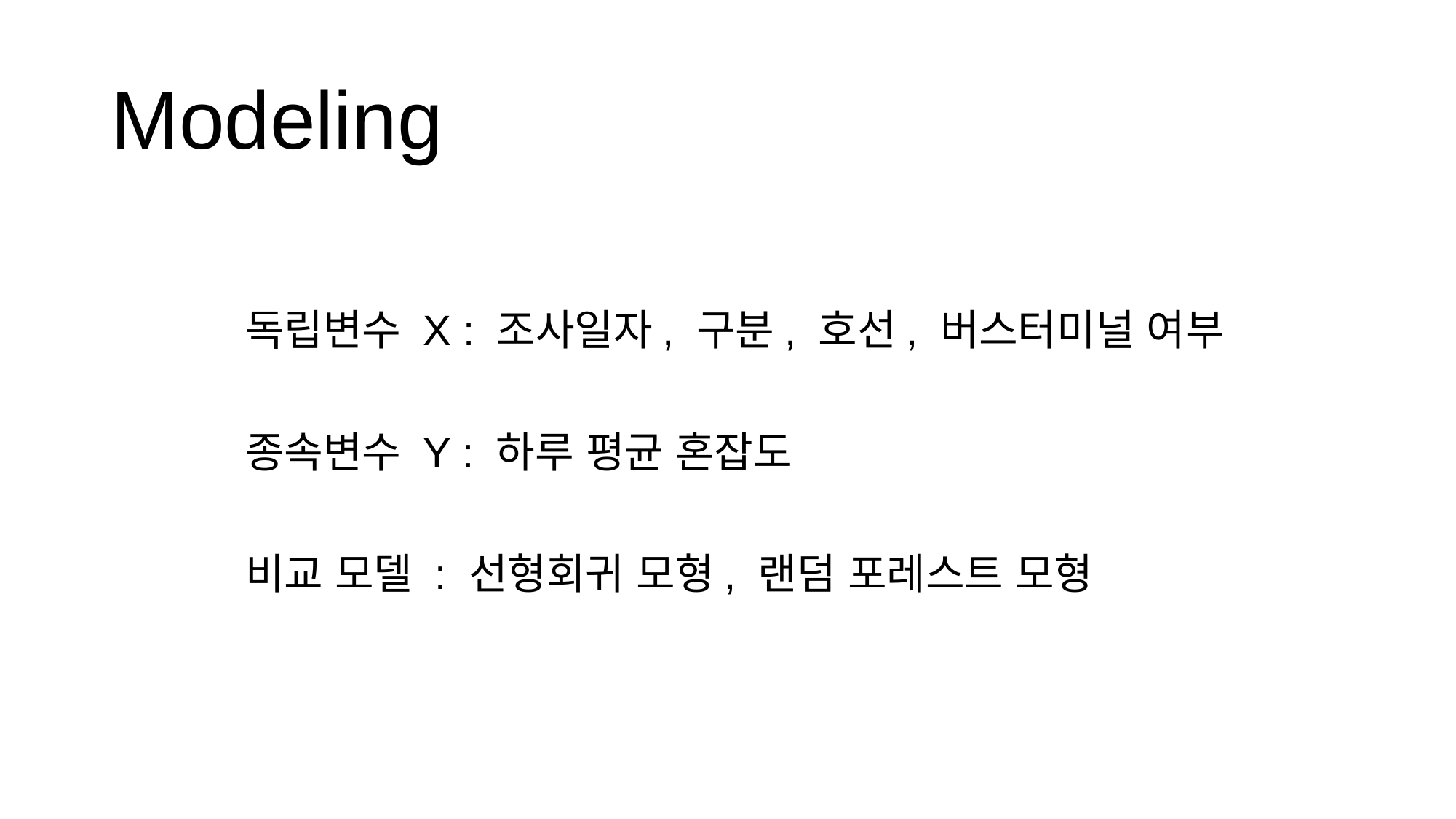

# Modeling
독립변수 X : 조사일자, 구분, 호선, 버스터미널 여부

종속변수 Y : 하루 평균 혼잡도

비교 모델 : 선형회귀 모형, 랜덤 포레스트 모형